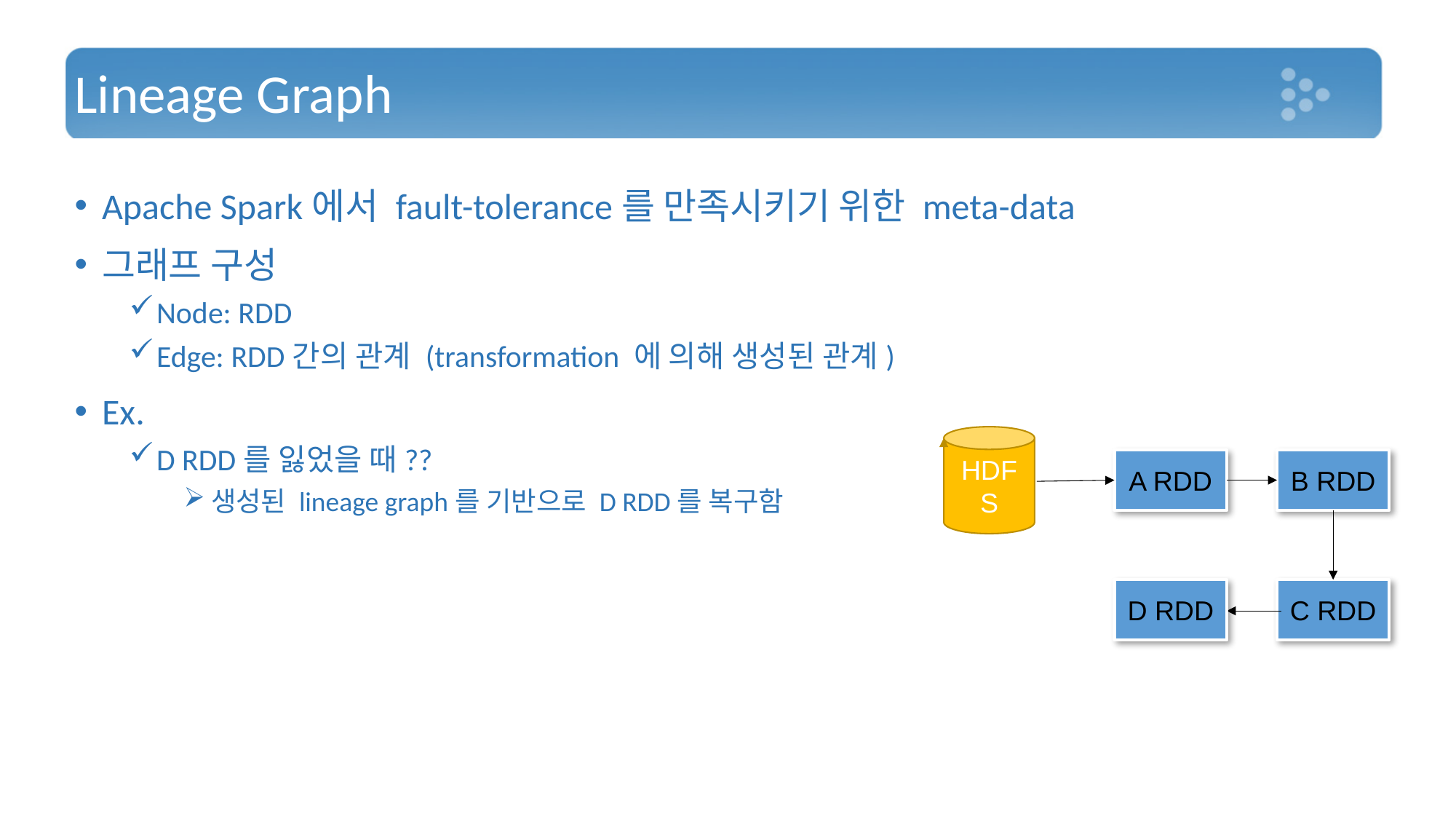

# Lineage Graph
Apache Spark에서 fault-tolerance를 만족시키기 위한 meta-data
그래프 구성
Node: RDD
Edge: RDD간의 관계 (transformation 에 의해 생성된 관계)
Ex.
D RDD를 잃었을 때??
생성된 lineage graph를 기반으로 D RDD를 복구함
HDFS
A RDD
B RDD
D RDD
C RDD